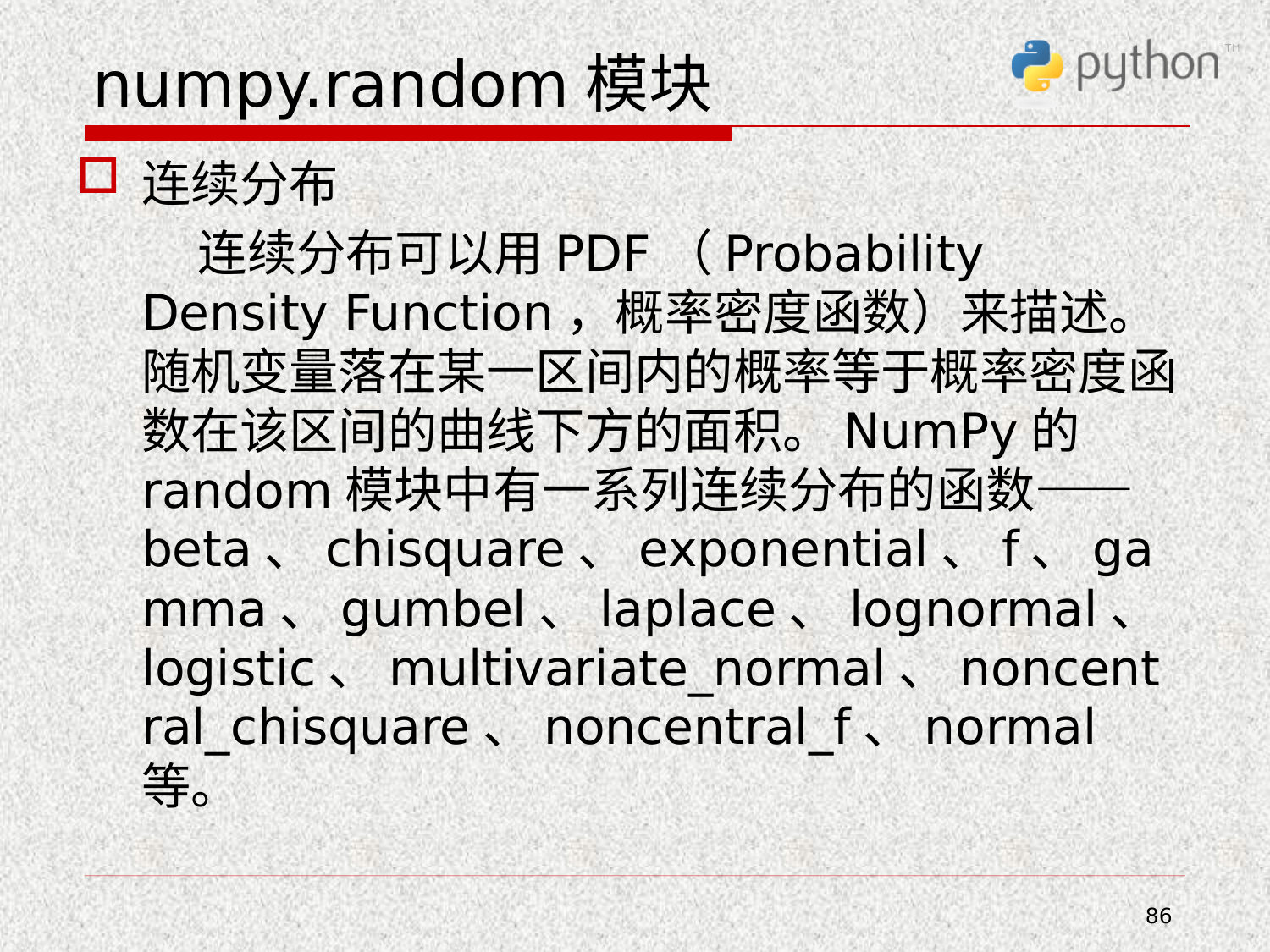

# numpy.random模块
连续分布
          连续分布可以用PDF（Probability Density Function，概率密度函数）来描述。随机变量落在某一区间内的概率等于概率密度函数在该区间的曲线下方的面积。NumPy的random模块中有一系列连续分布的函数——beta、chisquare、exponential、f、gamma、gumbel、laplace、lognormal、logistic、multivariate_normal、noncentral_chisquare、noncentral_f、normal等。
86